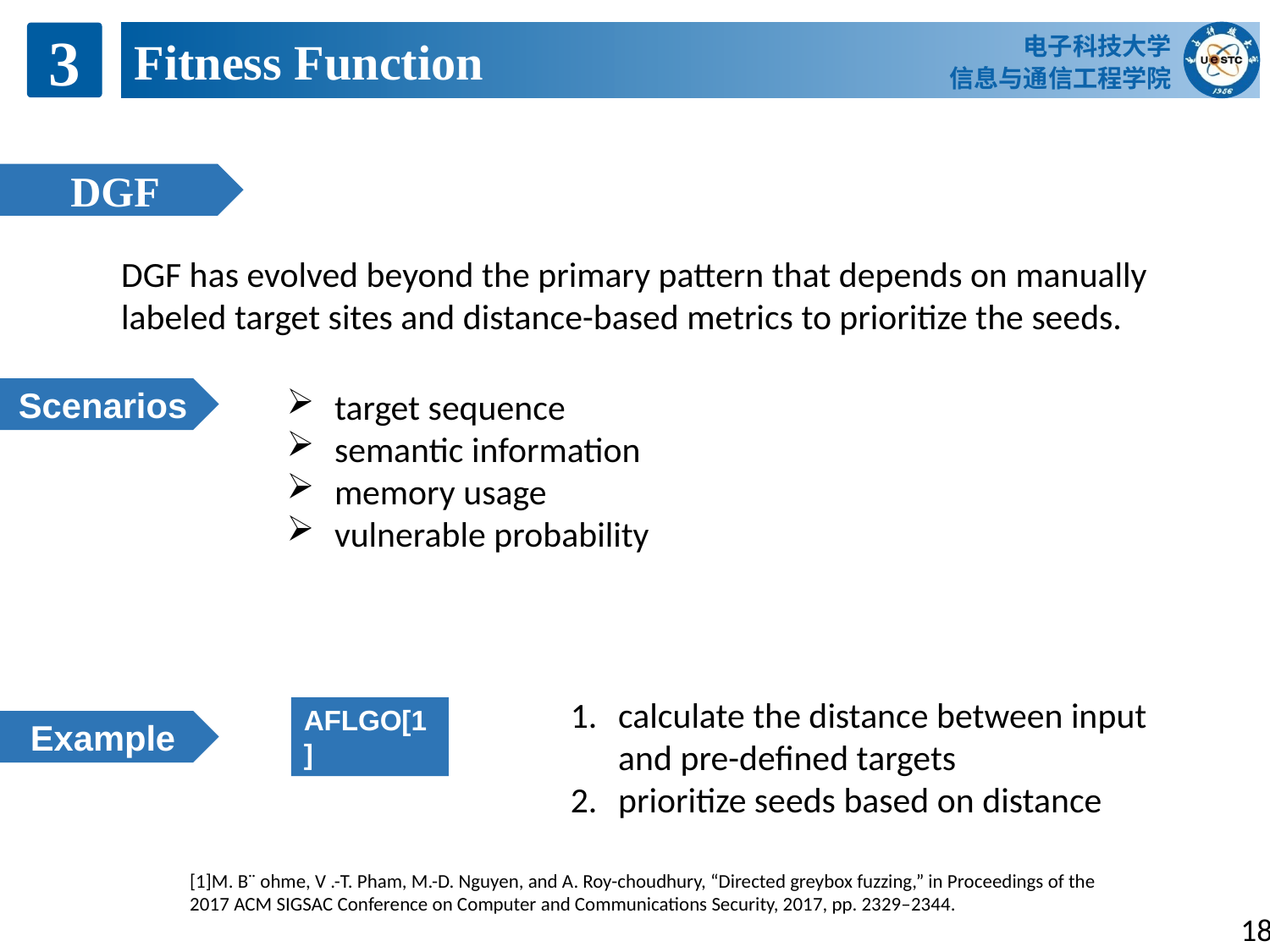

电子科技大学
信息与通信工程学院

3
Fitness Function
DGF
DGF has evolved beyond the primary pattern that depends on manually labeled target sites and distance-based metrics to prioritize the seeds.
Scenarios
target sequence
semantic information
memory usage
vulnerable probability
calculate the distance between input and pre-defined targets
prioritize seeds based on distance
AFLGO[1]
Example
[1]M. B¨ ohme, V .-T. Pham, M.-D. Nguyen, and A. Roy-choudhury, “Directed greybox fuzzing,” in Proceedings of the 2017 ACM SIGSAC Conference on Computer and Communications Security, 2017, pp. 2329–2344.
18